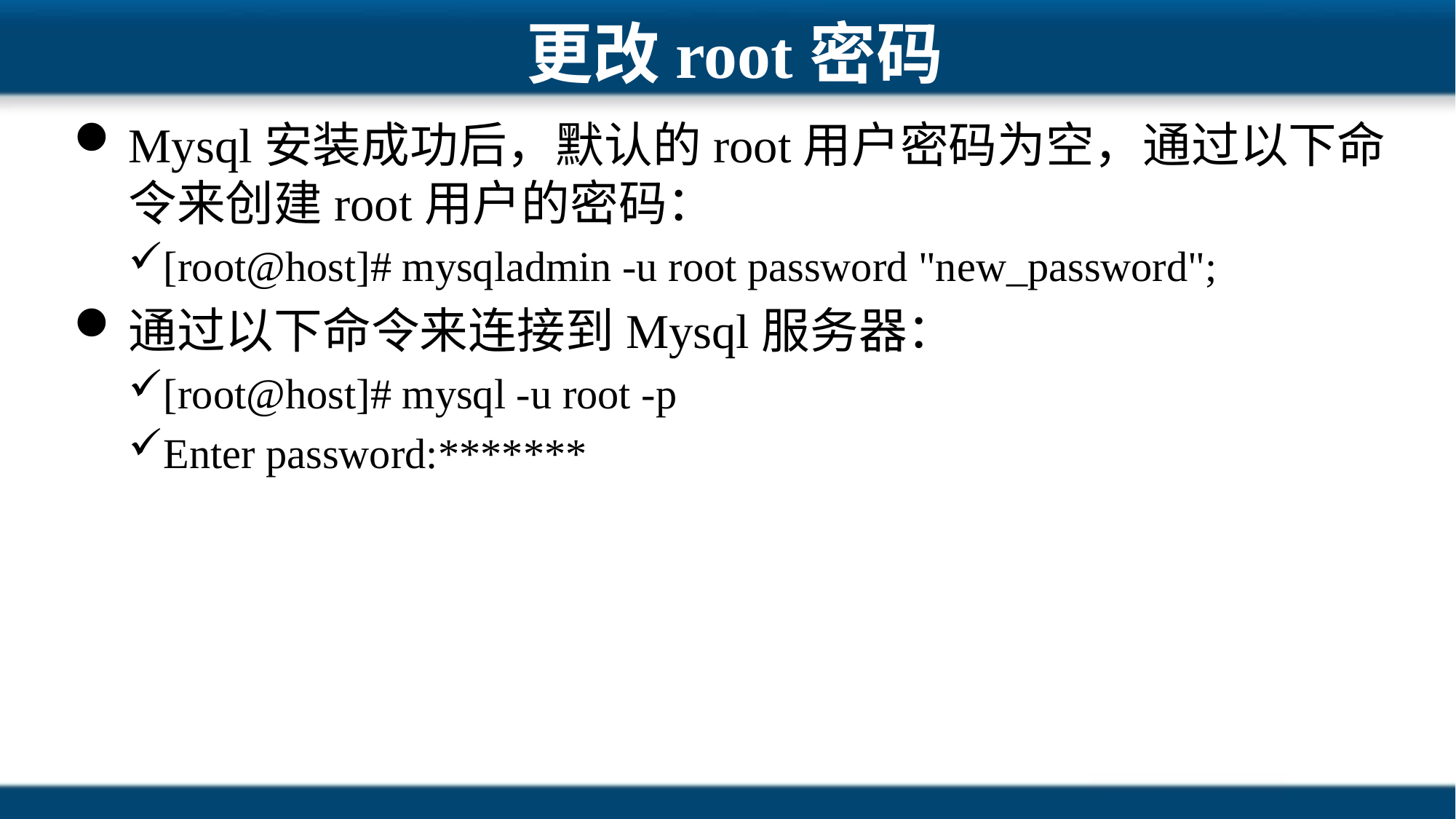

# 更改root密码
Mysql安装成功后，默认的root用户密码为空，通过以下命令来创建root用户的密码：
[root@host]# mysqladmin -u root password "new_password";
通过以下命令来连接到Mysql服务器：
[root@host]# mysql -u root -p
Enter password:*******